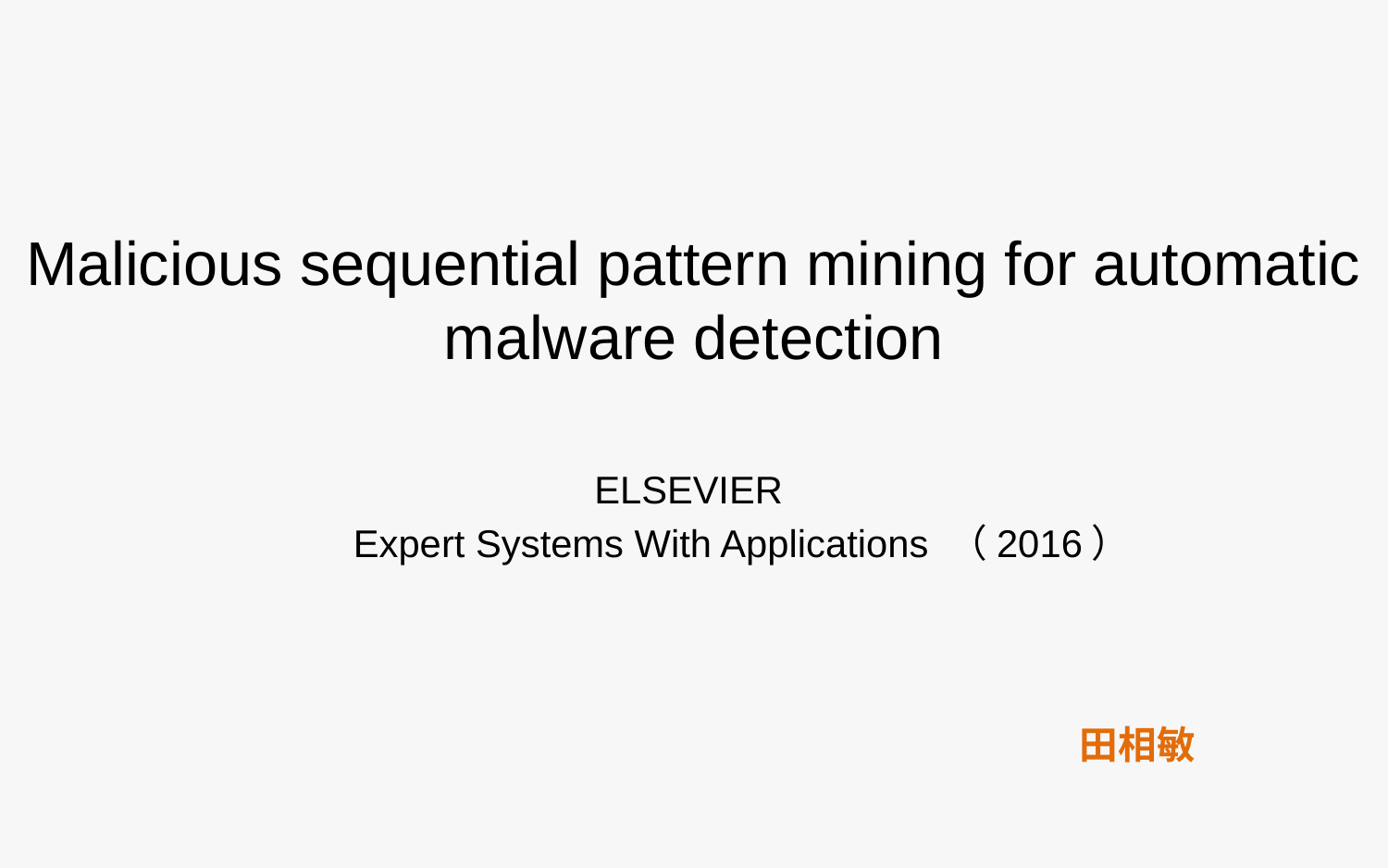

# Malicious sequential pattern mining for automatic malware detection

ELSEVIER
         Expert Systems With Applications （2016）

   田相敏